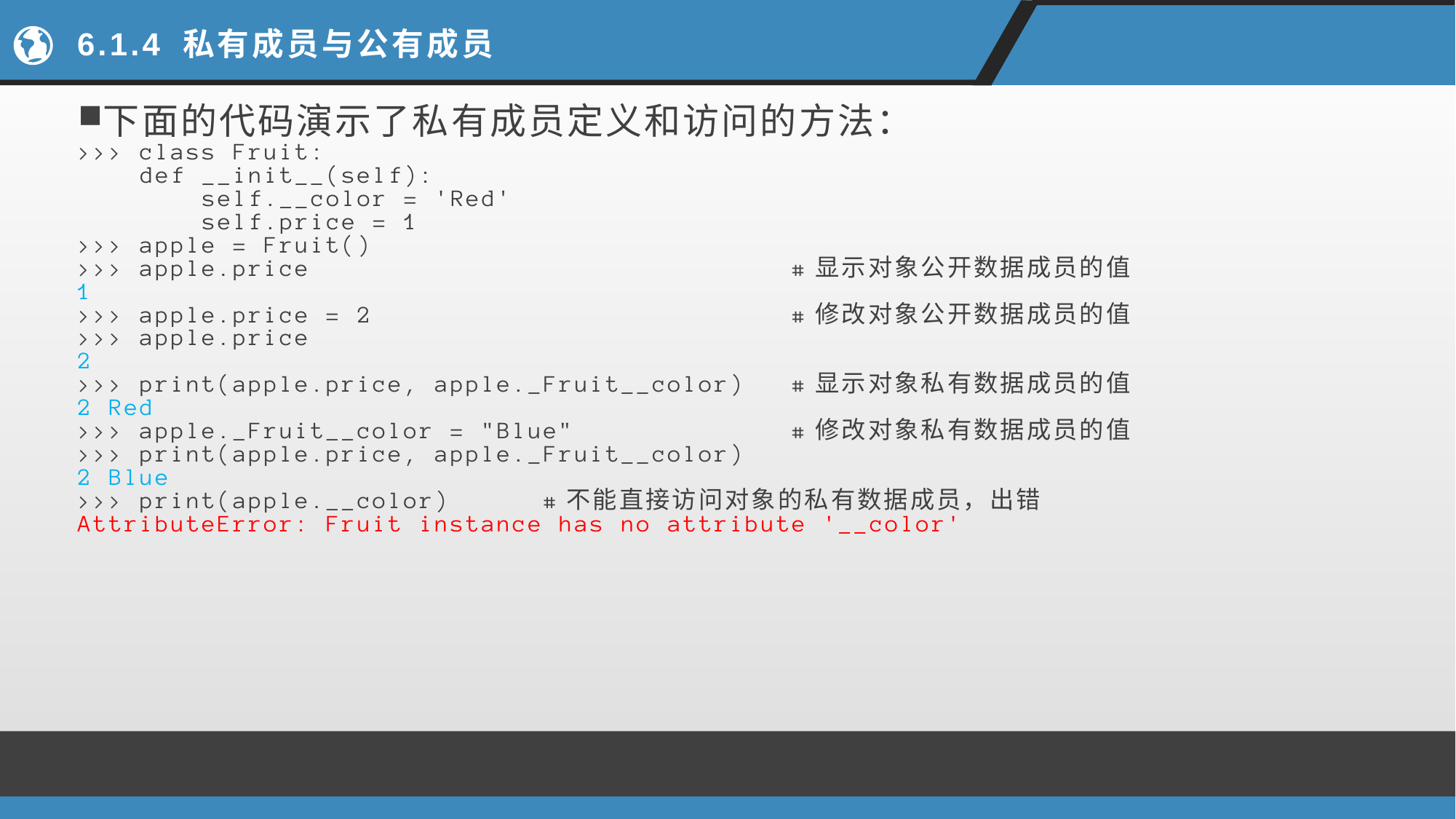

# 6.1.4 私有成员与公有成员

下面的代码演示了私有成员定义和访问的方法：
>>> class Fruit:
    def __init__(self):
        self.__color = 'Red'
        self.price = 1
>>> apple = Fruit()
>>> apple.price                               #显示对象公开数据成员的值
1
>>> apple.price = 2                           #修改对象公开数据成员的值
>>> apple.price
2
>>> print(apple.price, apple._Fruit__color)   #显示对象私有数据成员的值
2 Red
>>> apple._Fruit__color = "Blue"              #修改对象私有数据成员的值
>>> print(apple.price, apple._Fruit__color)
2 Blue
>>> print(apple.__color)      #不能直接访问对象的私有数据成员，出错
AttributeError: Fruit instance has no attribute '__color'

23